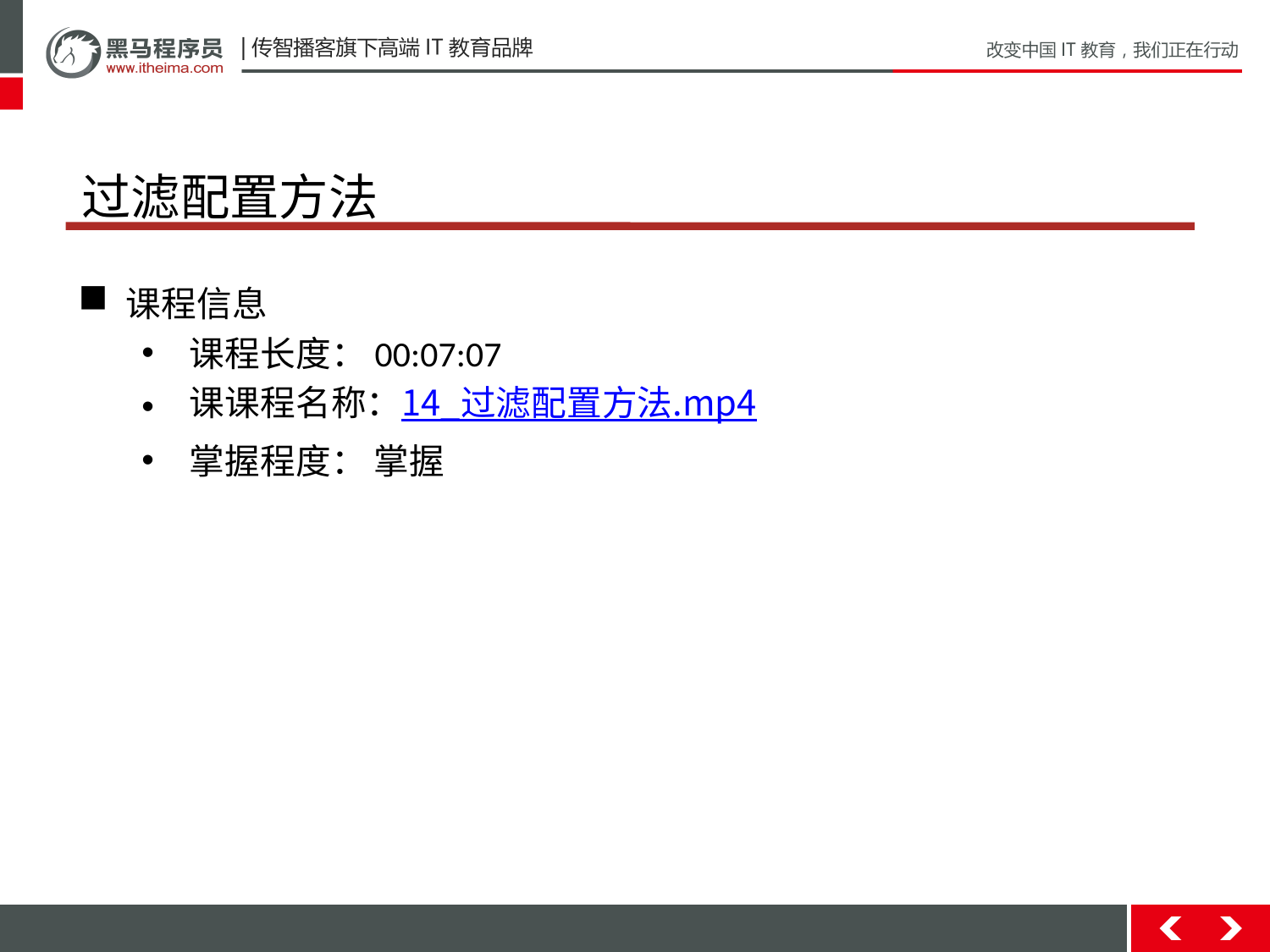

# 过滤配置方法

课程信息
课程长度：00:07:07
课课程名称：14_过滤配置方法.mp4
掌握程度： 掌握